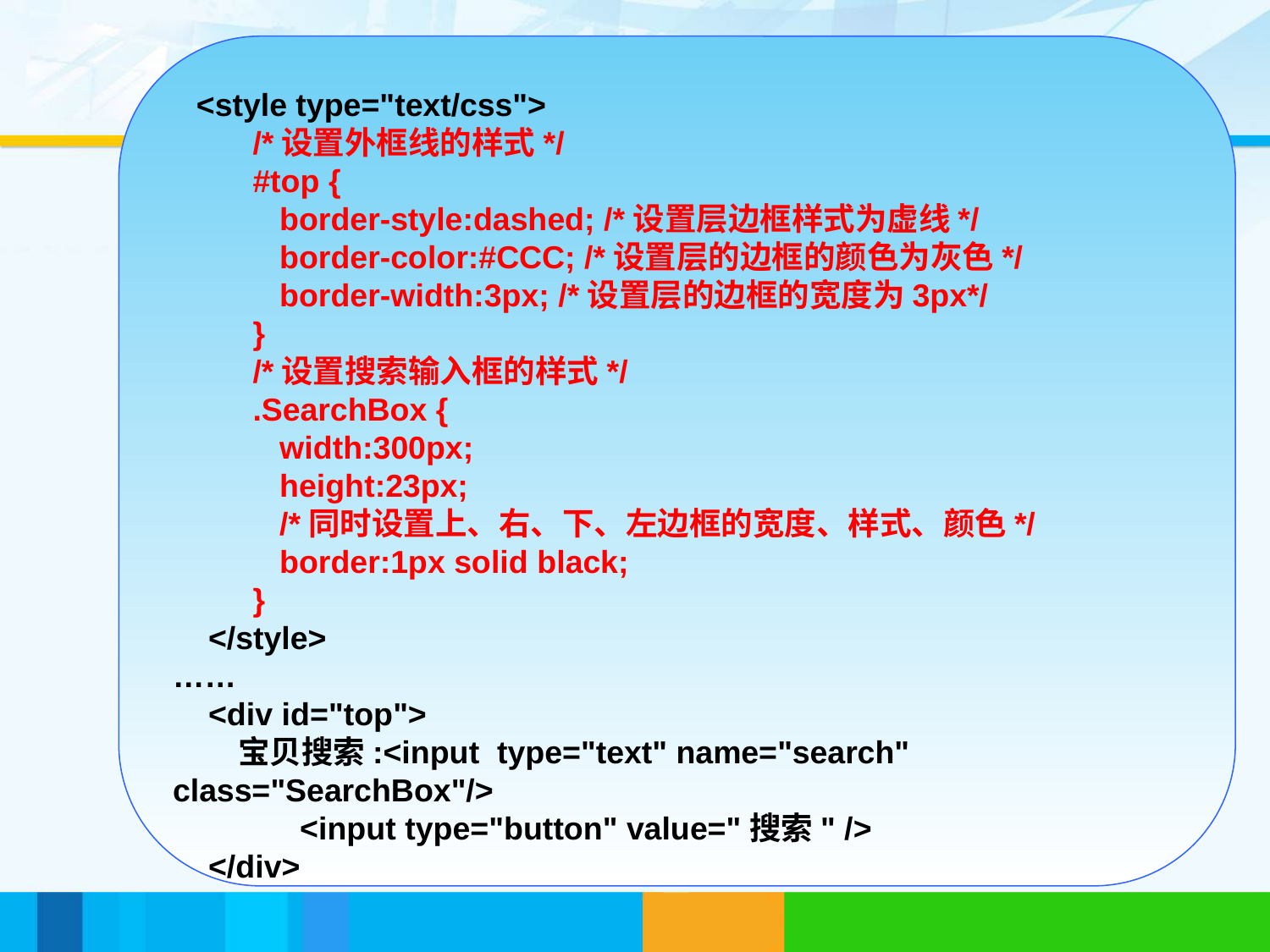

<style type="text/css">
         /*设置外框线的样式*/
         #top {
            border-style:dashed; /*设置层边框样式为虚线*/
            border-color:#CCC; /*设置层的边框的颜色为灰色*/
            border-width:3px; /*设置层的边框的宽度为3px*/
         }
         /*设置搜索输入框的样式*/
         .SearchBox {
            width:300px;
            height:23px;
            /*同时设置上、右、下、左边框的宽度、样式、颜色*/
            border:1px solid black;
         }
    </style>
……
    <div id="top">
        宝贝搜索:<input  type="text" name="search" class="SearchBox"/>
	<input type="button" value="搜索" />
    </div>
<div>边框为虚线，灰色，宽度为3px
文本输入框宽度为300px，高度为23px，边框为黑色的实线